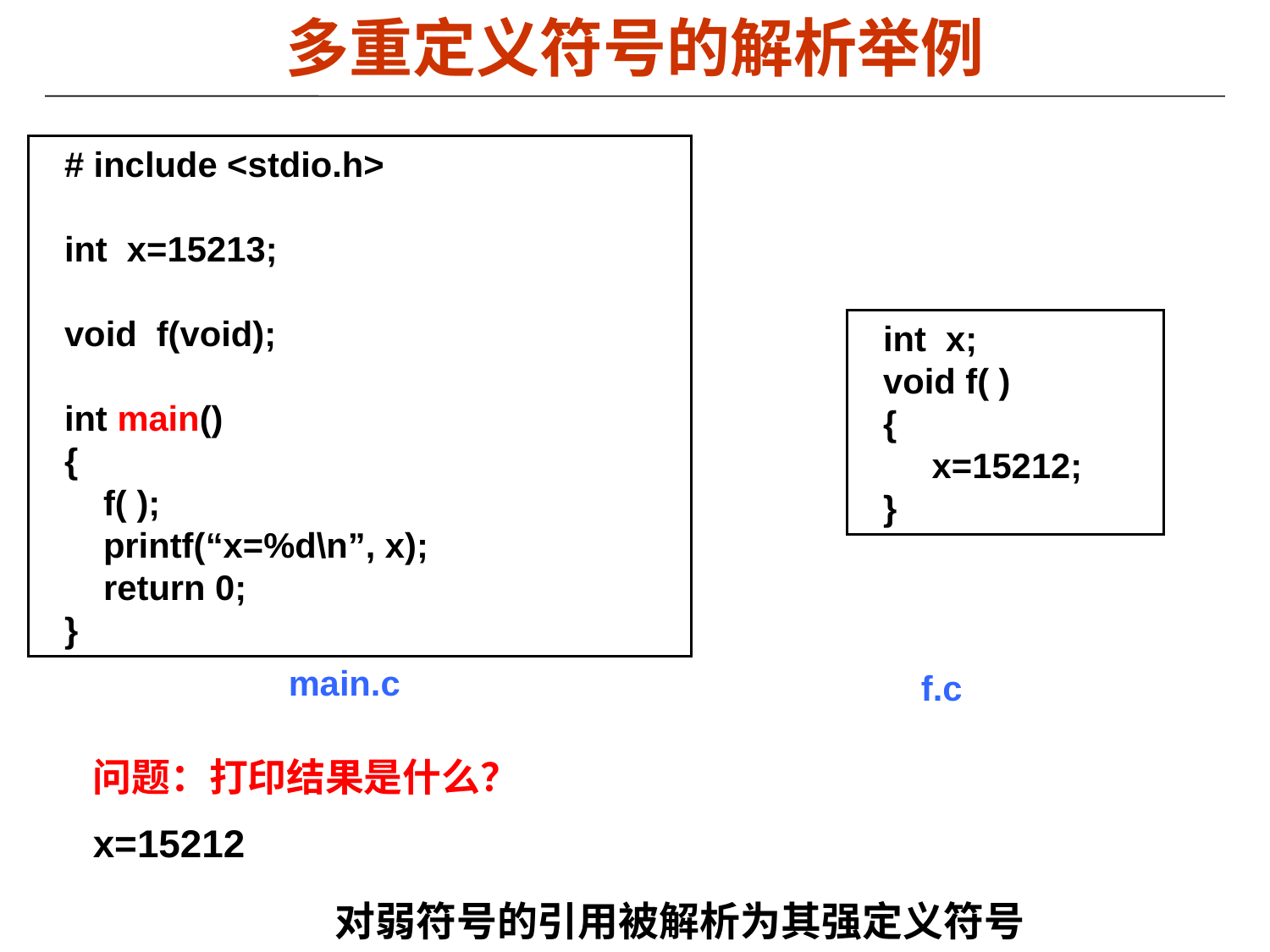

# 多重定义符号的解析举例
# include <stdio.h>

int  x=15213;

void  f(void);

int main()
{
    f( );
    printf(“x=%d\n”, x);
    return 0;
}
int  x;
void f( )
{
     x=15212;
}
main.c
f.c
问题：打印结果是什么？
x=15212
对弱符号的引用被解析为其强定义符号